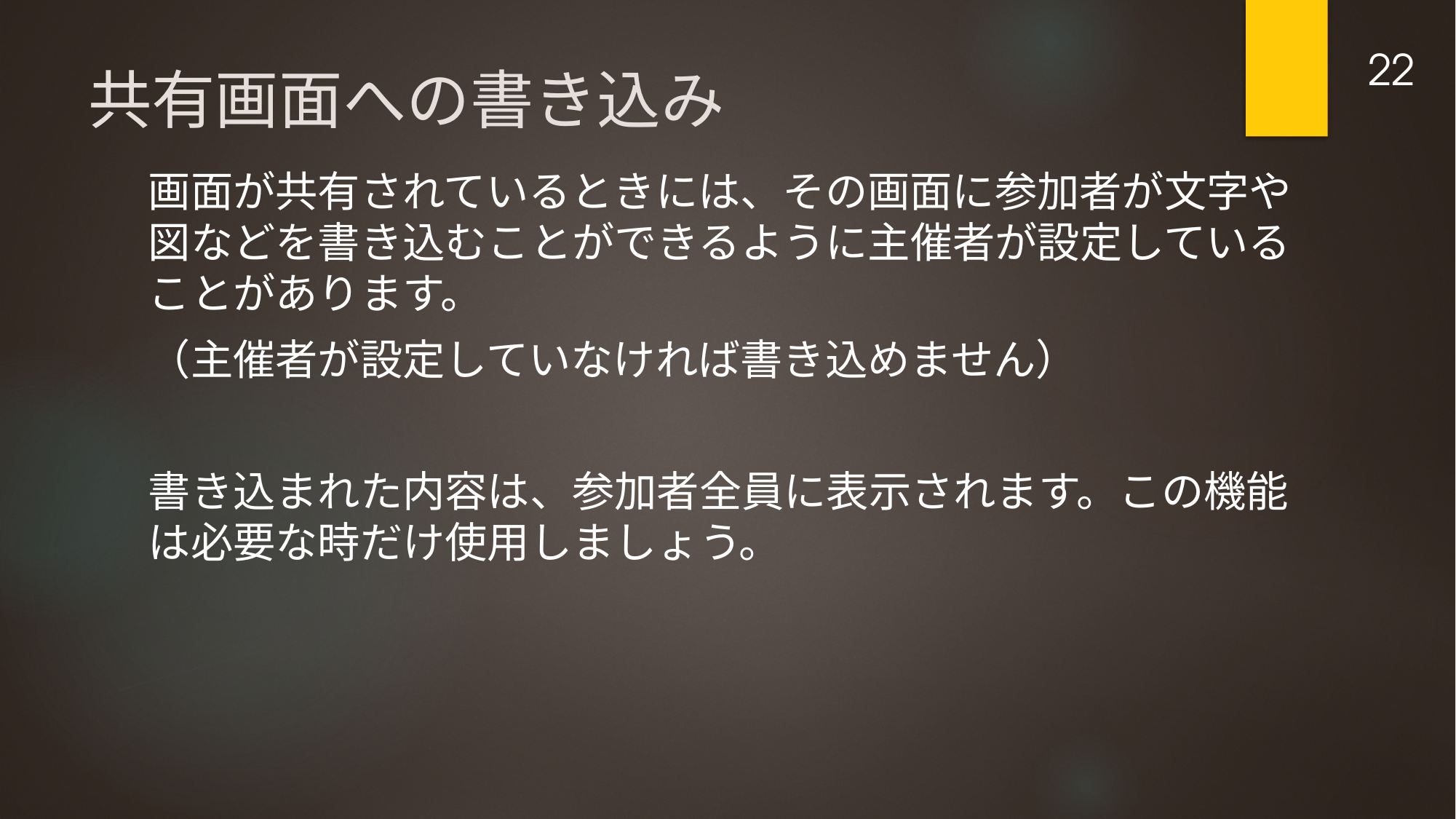

22
# 共有画面への書き込み
画面が共有されているときには、その画面に参加者が文字や図などを書き込むことができるように主催者が設定していることがあります。
（主催者が設定していなければ書き込めません）

書き込まれた内容は、参加者全員に表示されます。この機能は必要な時だけ使用しましょう。